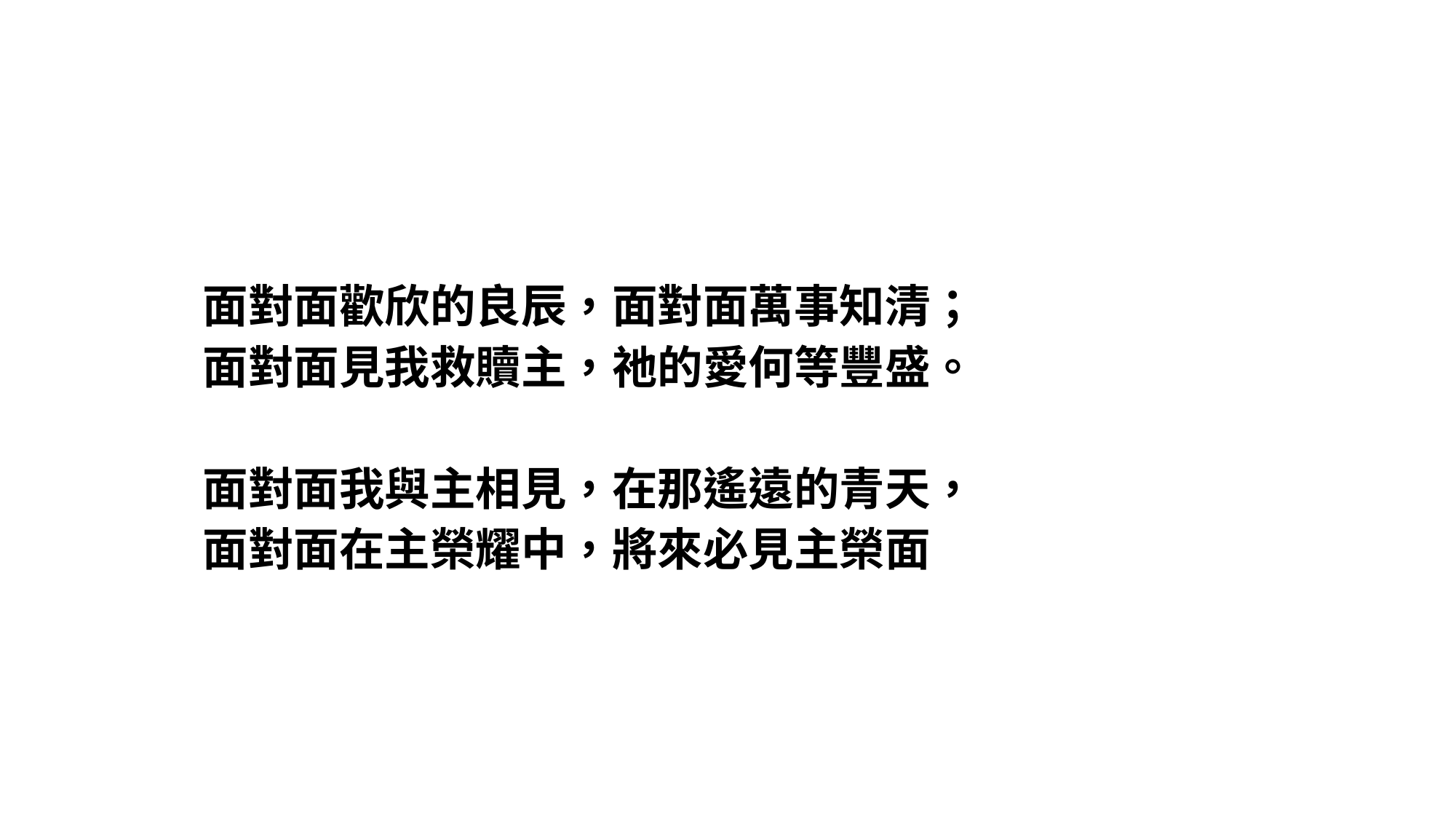

#
主同在時何等快樂，憂傷痛苦全消除； 彎曲道路全都修直，隱祕事都要顯露。
面對面歡欣的良辰，面對面萬事知清；
面對面見我救贖主，祂的愛何等豐盛。

面對面我與主相見，在那遙遠的青天，
面對面在主榮耀中，將來必見主榮面
面對面我與主相見，在那遙遠的青天， 　　　面對面在主榮耀中，將來必見主榮面面對面我與主相見，在那遙遠的青天， 　　　面對面在主榮耀中，將來必見主榮面面對面我與主相見，在那遙遠的青天， 　　　面對面在主榮耀中，將來必見主榮面

面對面我與主相見，在那遙遠的青天， 　　　面對面在主榮耀中，將來必見主榮面